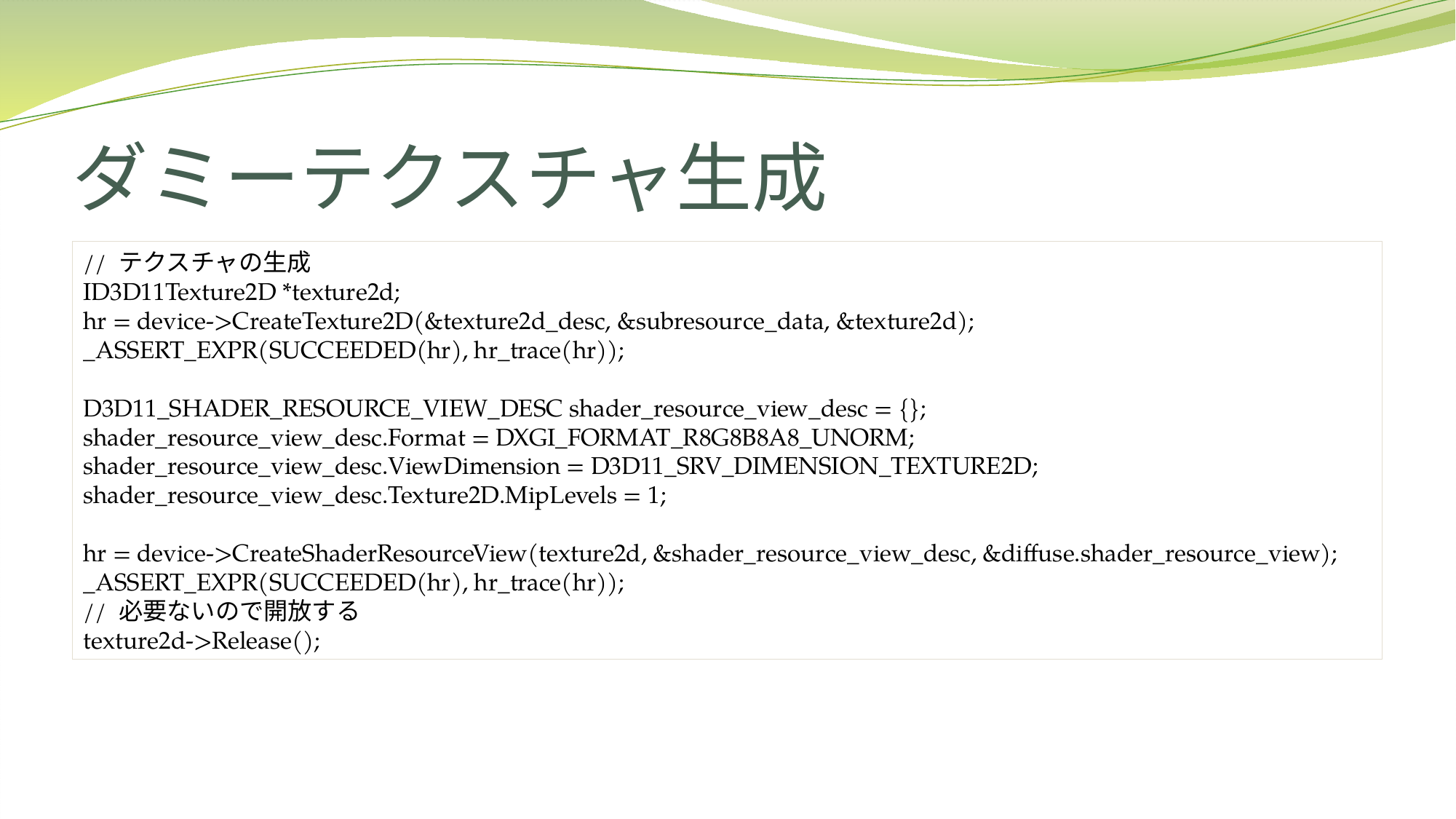

# ダミーテクスチャ生成
// テクスチャの生成
ID3D11Texture2D *texture2d;
hr = device->CreateTexture2D(&texture2d_desc, &subresource_data, &texture2d);
_ASSERT_EXPR(SUCCEEDED(hr), hr_trace(hr));

D3D11_SHADER_RESOURCE_VIEW_DESC shader_resource_view_desc = {};
shader_resource_view_desc.Format = DXGI_FORMAT_R8G8B8A8_UNORM;
shader_resource_view_desc.ViewDimension = D3D11_SRV_DIMENSION_TEXTURE2D;
shader_resource_view_desc.Texture2D.MipLevels = 1;

hr = device->CreateShaderResourceView(texture2d, &shader_resource_view_desc, &diffuse.shader_resource_view);
_ASSERT_EXPR(SUCCEEDED(hr), hr_trace(hr));
// 必要ないので開放する
texture2d->Release();